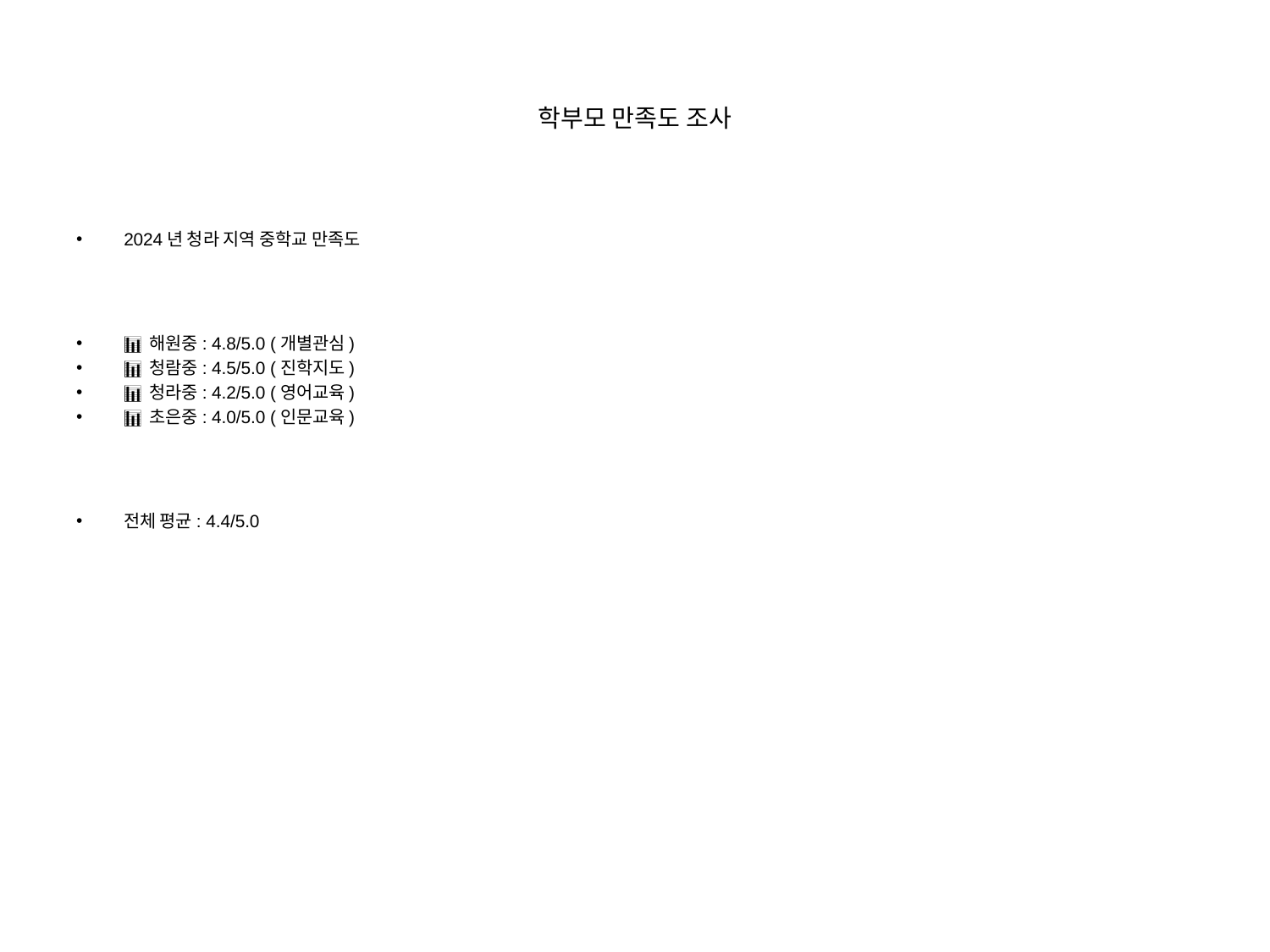

# 학부모 만족도 조사
2024년 청라 지역 중학교 만족도

📊 해원중: 4.8/5.0 (개별관심)
📊 청람중: 4.5/5.0 (진학지도)
📊 청라중: 4.2/5.0 (영어교육)
📊 초은중: 4.0/5.0 (인문교육)

전체 평균: 4.4/5.0